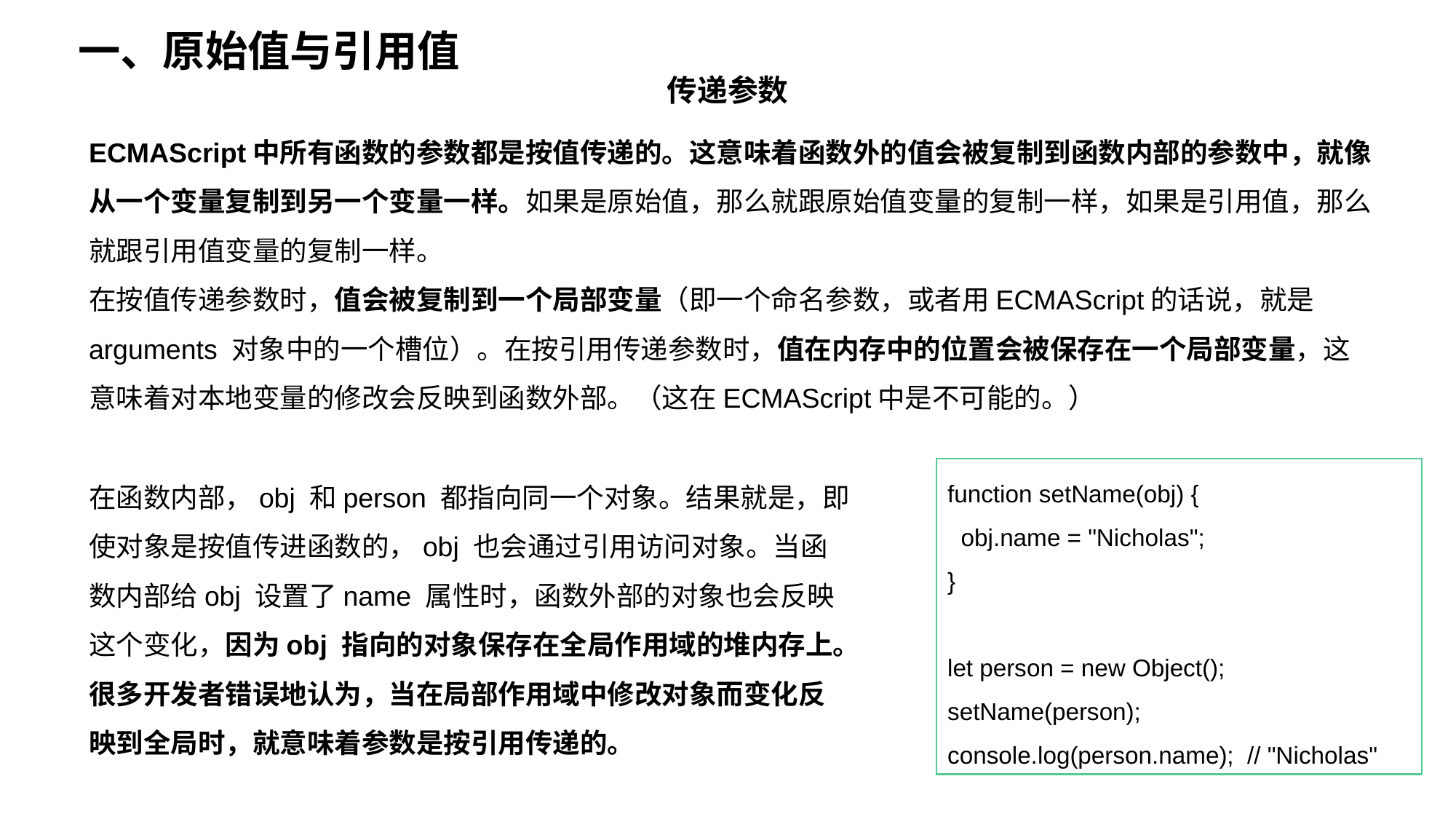

一、原始值与引用值
传递参数
ECMAScript中所有函数的参数都是按值传递的。这意味着函数外的值会被复制到函数内部的参数中，就像从一个变量复制到另一个变量一样。如果是原始值，那么就跟原始值变量的复制一样，如果是引用值，那么就跟引用值变量的复制一样。
在按值传递参数时，值会被复制到一个局部变量（即一个命名参数，或者用ECMAScript的话说，就是arguments 对象中的一个槽位）。在按引用传递参数时，值在内存中的位置会被保存在一个局部变量，这意味着对本地变量的修改会反映到函数外部。（这在ECMAScript中是不可能的。）
在函数内部，obj 和person 都指向同一个对象。结果就是，即使对象是按值传进函数的，obj 也会通过引用访问对象。当函数内部给obj 设置了name 属性时，函数外部的对象也会反映这个变化，因为obj 指向的对象保存在全局作用域的堆内存上。很多开发者错误地认为，当在局部作用域中修改对象而变化反映到全局时，就意味着参数是按引用传递的。
function setName(obj) {
  obj.name = "Nicholas";
}

let person = new Object();
setName(person);
console.log(person.name);  // "Nicholas"